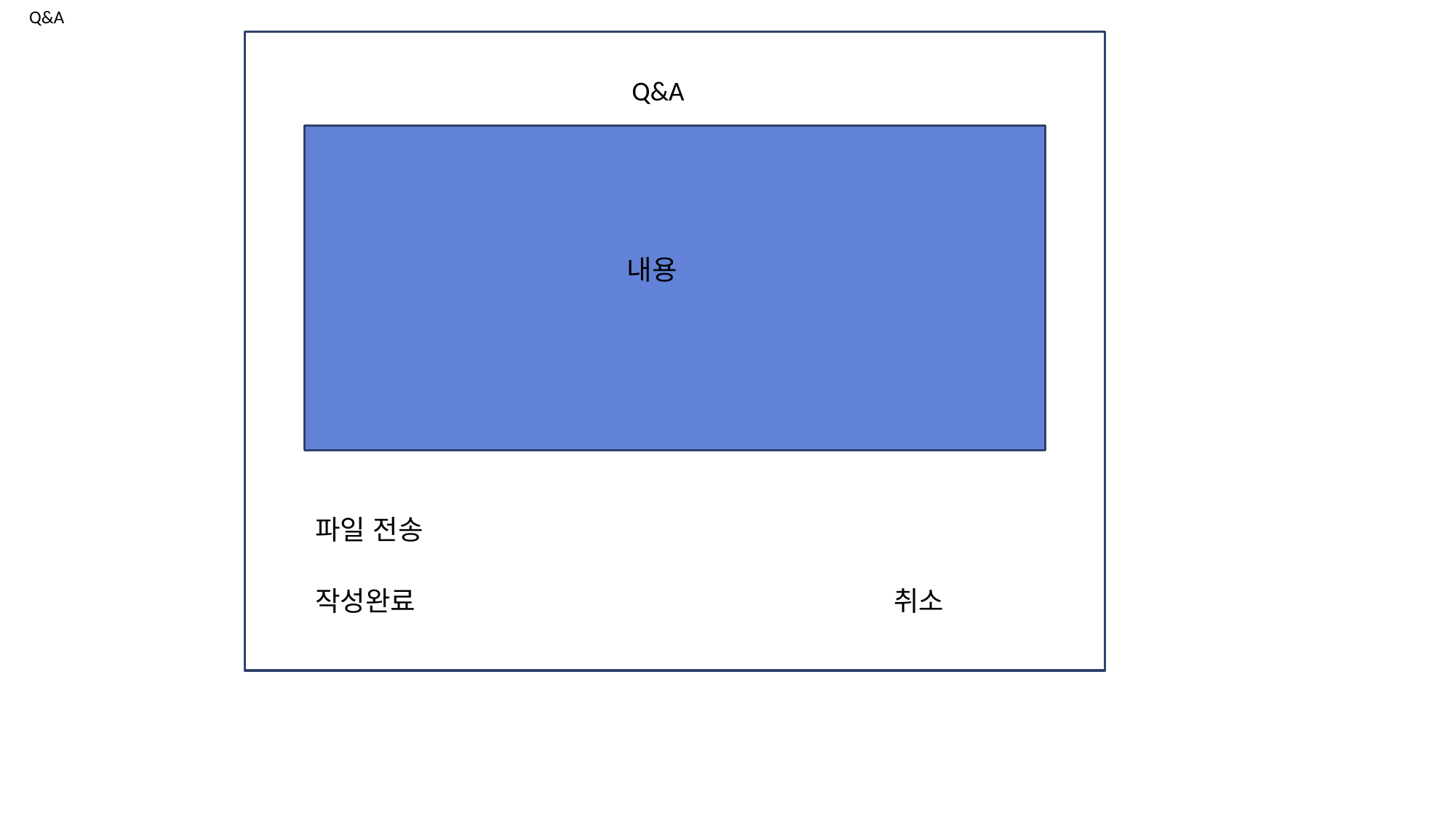

Q&A

Q&A

내용
파일 전송
작성완료
취소